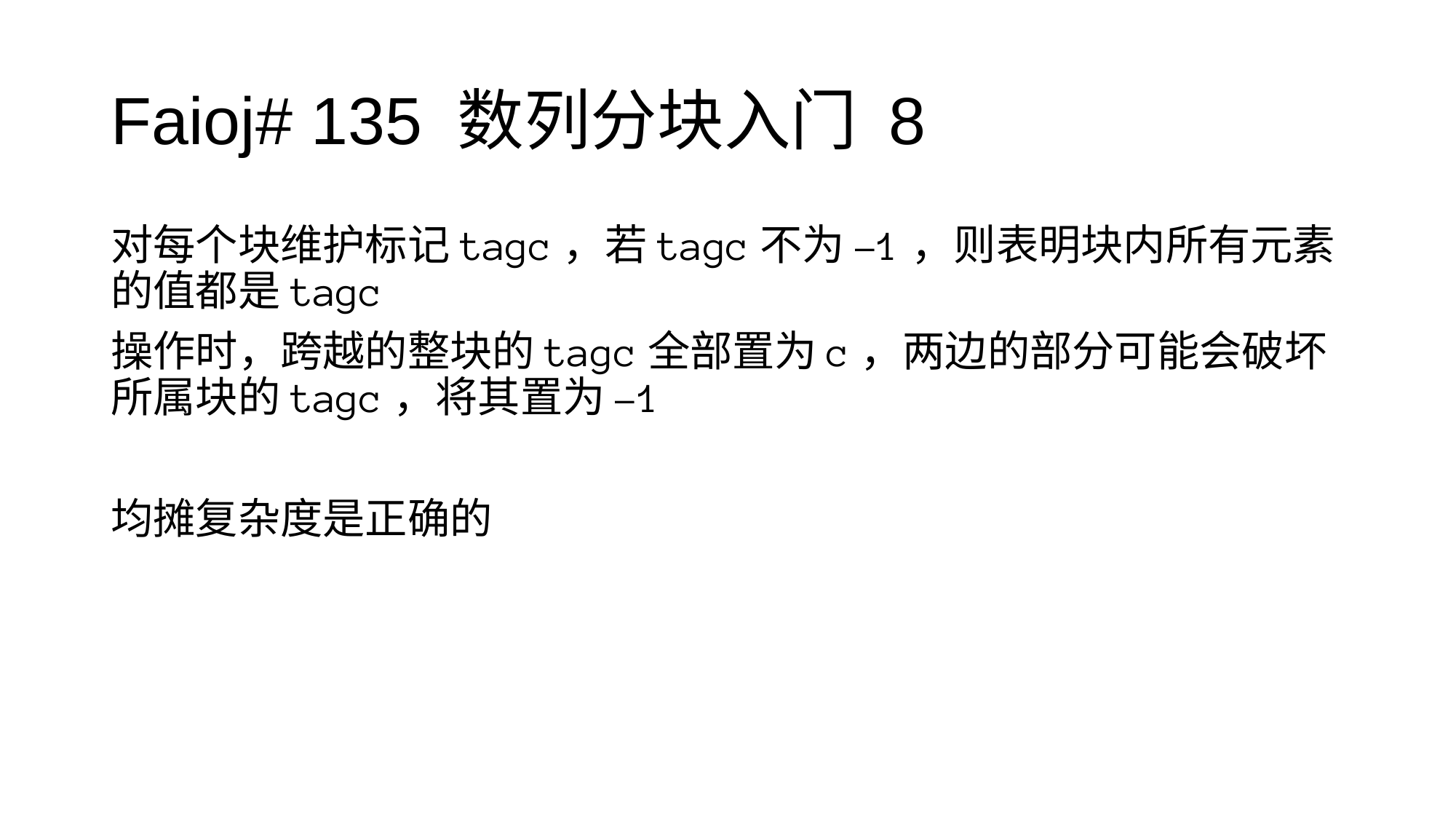

# Faioj# 135 数列分块入门 8
对每个块维护标记tagc，若tagc不为-1，则表明块内所有元素的值都是tagc
操作时，跨越的整块的tagc全部置为c，两边的部分可能会破坏所属块的tagc，将其置为-1

均摊复杂度是正确的